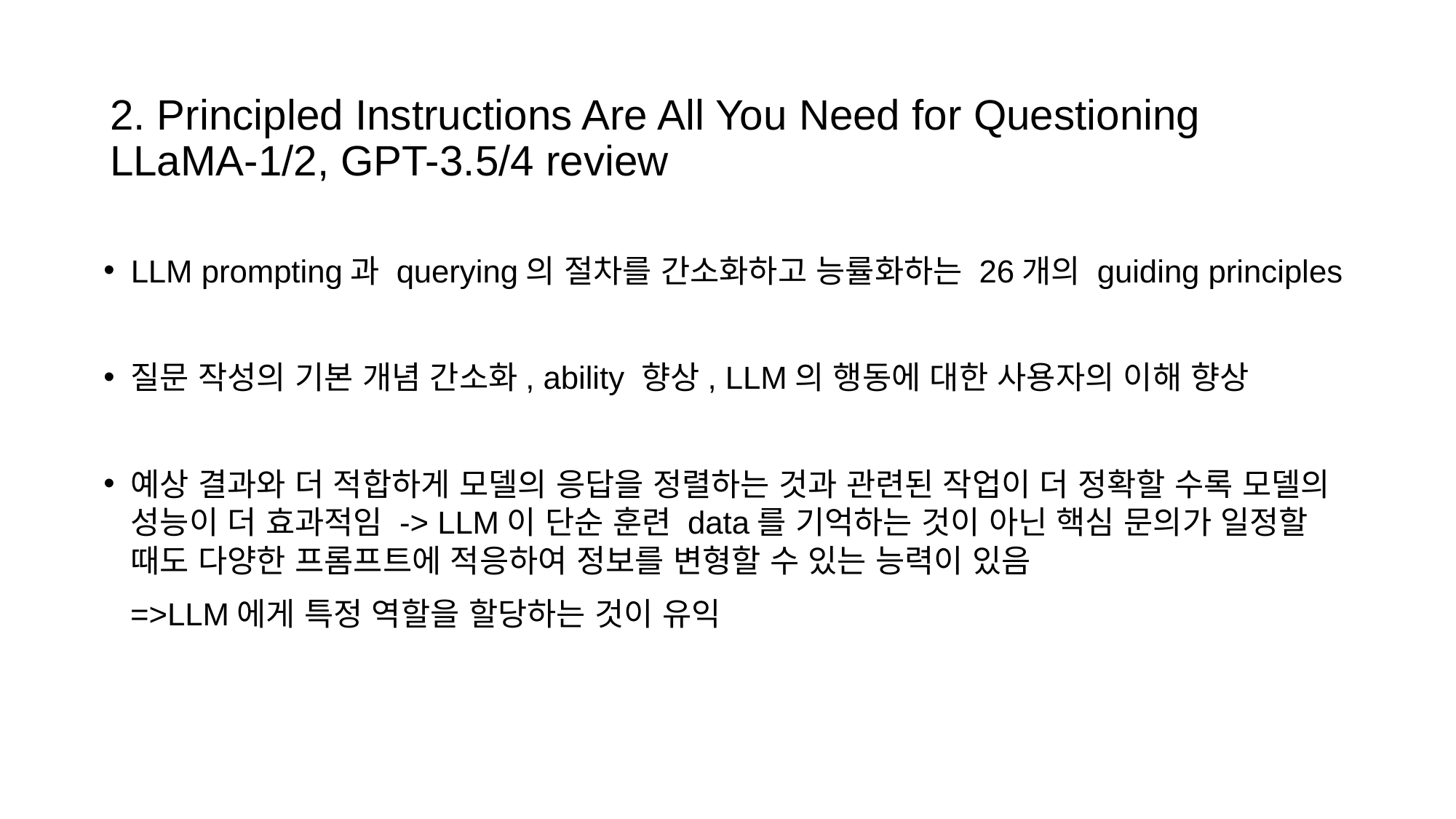

# 2. Principled Instructions Are All You Need for Questioning LLaMA-1/2, GPT-3.5/4 review
LLM prompting과 querying의 절차를 간소화하고 능률화하는 26개의 guiding principles

질문 작성의 기본 개념 간소화, ability 향상, LLM의 행동에 대한 사용자의 이해 향상

예상 결과와 더 적합하게 모델의 응답을 정렬하는 것과 관련된 작업이 더 정확할 수록 모델의 성능이 더 효과적임 -> LLM이 단순 훈련 data를 기억하는 것이 아닌 핵심 문의가 일정할 때도 다양한 프롬프트에 적응하여 정보를 변형할 수 있는 능력이 있음
   =>LLM에게 특정 역할을 할당하는 것이 유익